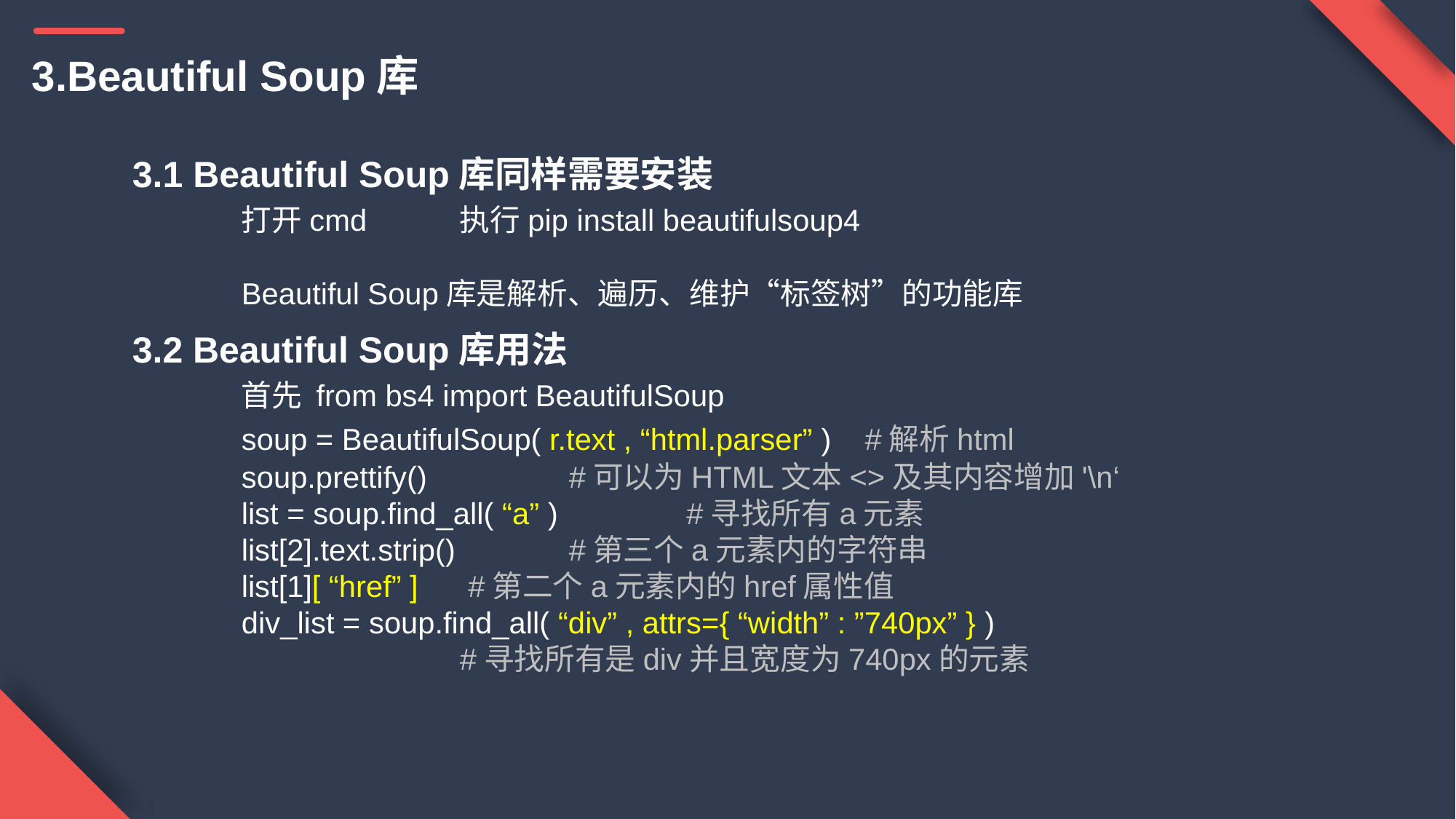

3.Beautiful Soup库
3.1 Beautiful Soup库同样需要安装
	打开cmd	执行pip install beautifulsoup4

	Beautiful Soup库是解析、遍历、维护“标签树”的功能库
3.2 Beautiful Soup库用法
	首先 from bs4 import BeautifulSoup
	soup = BeautifulSoup( r.text , “html.parser” )    #解析html
	soup.prettify()		#可以为HTML文本<>及其内容增加'\n‘
	list = soup.find_all( “a” )		 #寻找所有a元素
	list[2].text.strip()		#第三个a元素内的字符串
	list[1][ “href” ]	 #第二个a元素内的href属性值
	div_list = soup.find_all( “div” , attrs={ “width” : ”740px” } )
			#寻找所有是div并且宽度为740px的元素